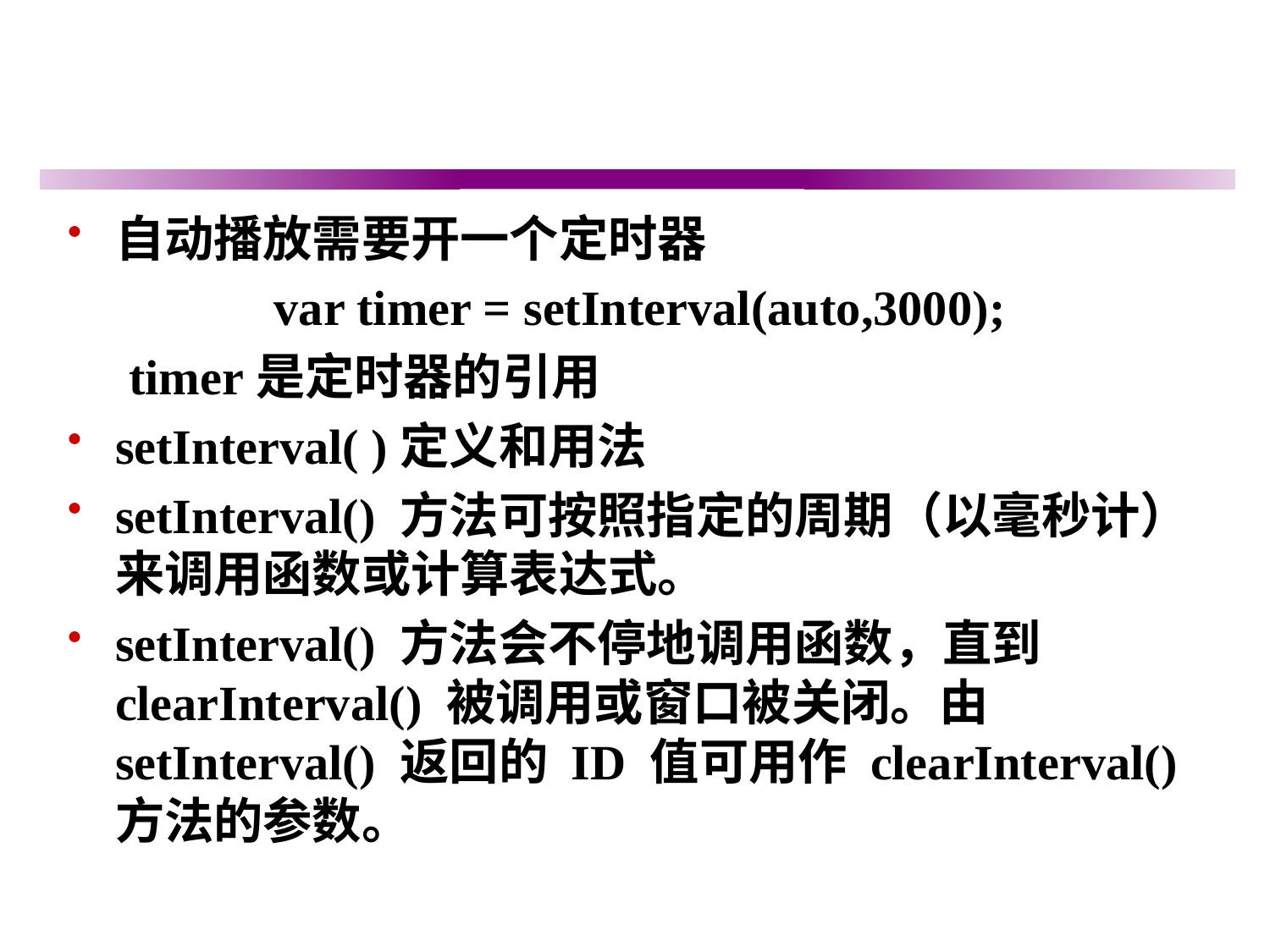

#
自动播放需要开一个定时器
var timer = setInterval(auto,3000);
     timer是定时器的引用
setInterval( )定义和用法
setInterval() 方法可按照指定的周期（以毫秒计）来调用函数或计算表达式。
setInterval() 方法会不停地调用函数，直到 clearInterval() 被调用或窗口被关闭。由 setInterval() 返回的 ID 值可用作 clearInterval() 方法的参数。